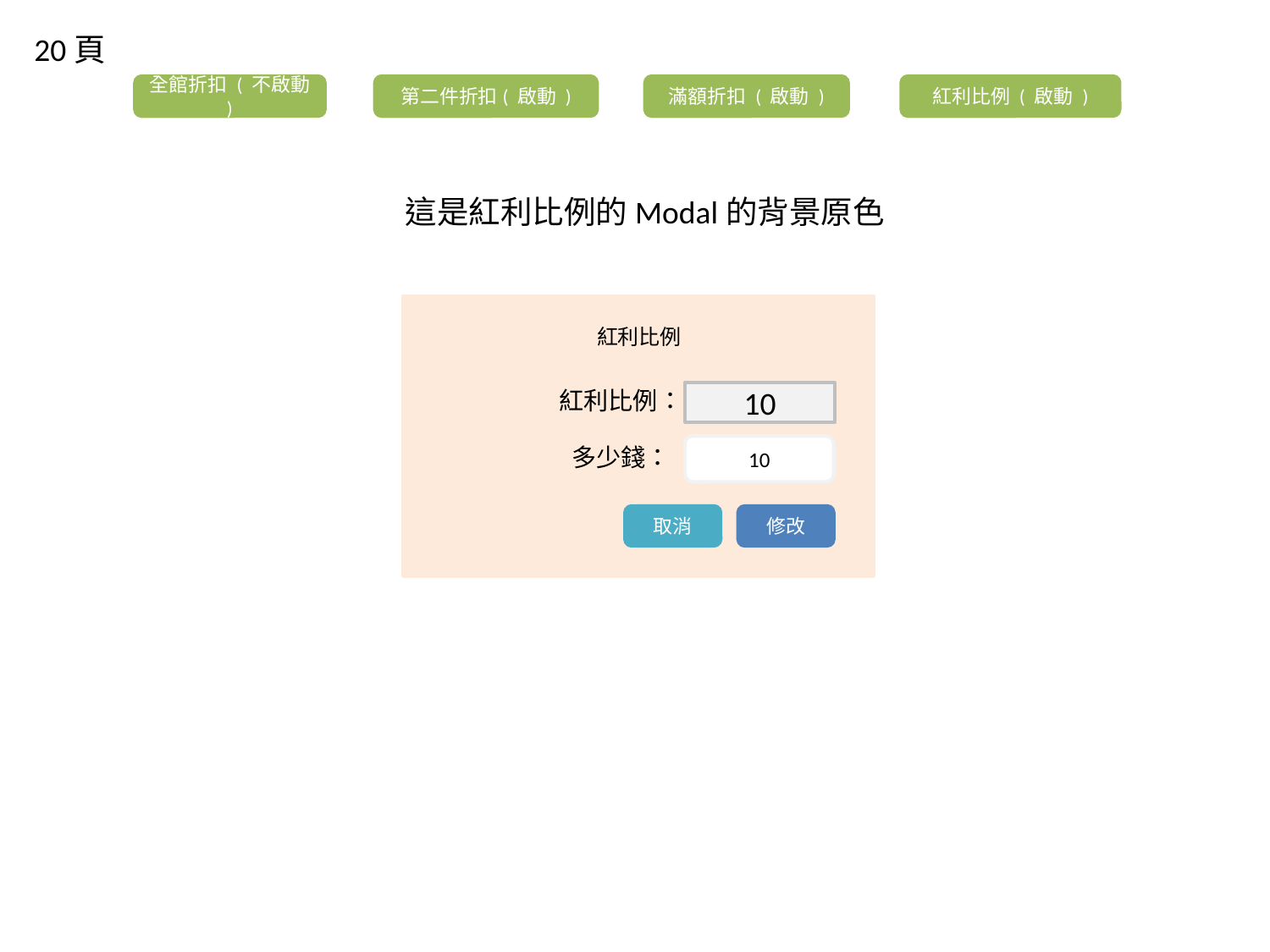

20頁
全館折扣 ( 不啟動 )
第二件折扣( 啟動 )
滿額折扣 ( 啟動 )
紅利比例 ( 啟動 )
這是紅利比例的Modal的背景原色

紅利比例
紅利比例：
10
多少錢：
10
取消
修改